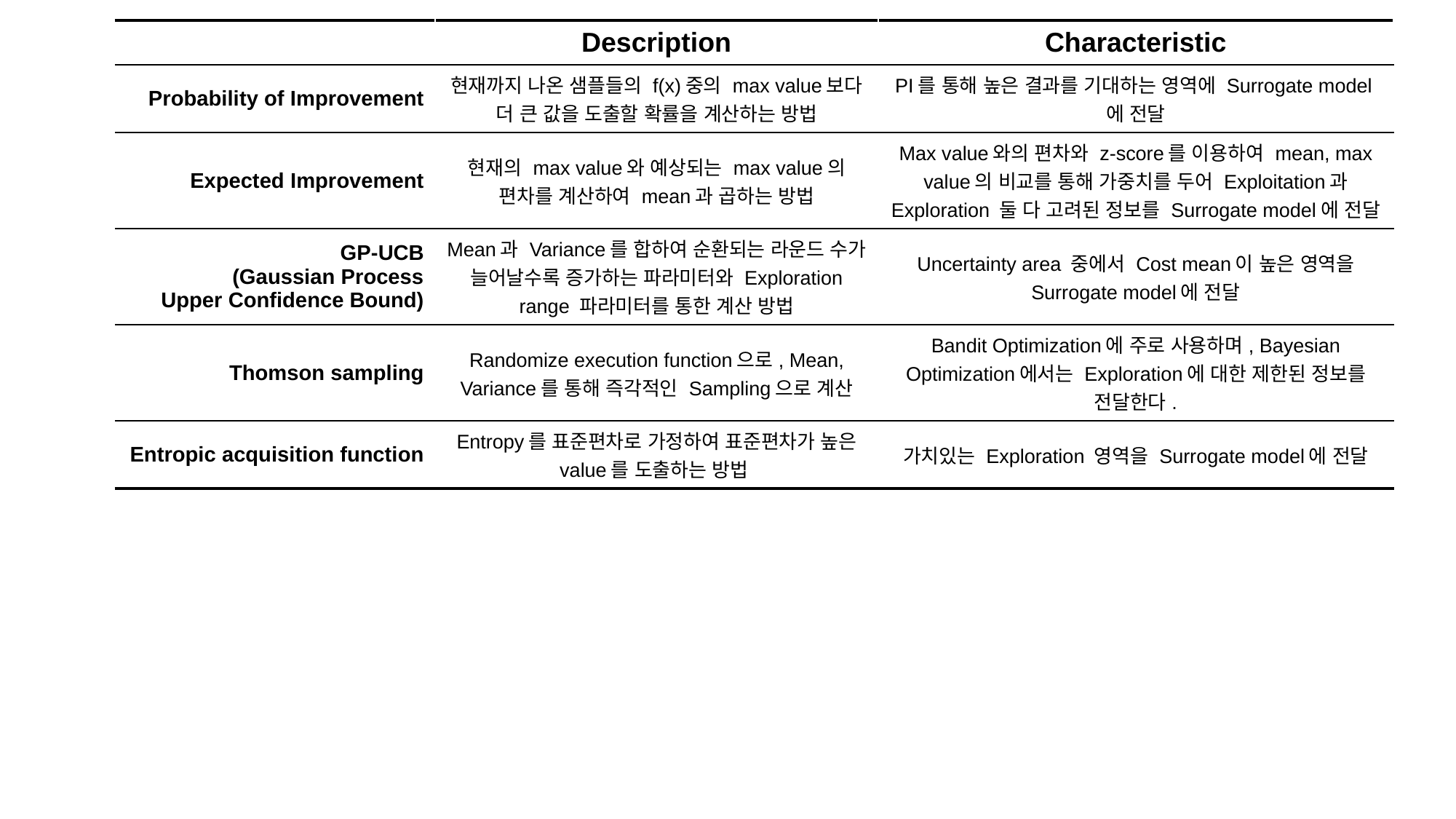

|  | Description | Characteristic |
| --- | --- | --- |
| Probability of Improvement | 현재까지 나온 샘플들의 f(x)중의 max value보다 더 큰 값을 도출할 확률을 계산하는 방법 | PI를 통해 높은 결과를 기대하는 영역에 Surrogate model에 전달 |
| Expected Improvement | 현재의 max value와 예상되는 max value의 편차를 계산하여 mean과 곱하는 방법 | Max value와의 편차와 z-score를 이용하여 mean, max value의 비교를 통해 가중치를 두어 Exploitation과 Exploration 둘 다 고려된 정보를 Surrogate model에 전달 |
| GP-UCB (Gaussian Process Upper Confidence Bound) | Mean과 Variance를 합하여 순환되는 라운드 수가 늘어날수록 증가하는 파라미터와 Exploration range 파라미터를 통한 계산 방법 | Uncertainty area 중에서 Cost mean이 높은 영역을 Surrogate model에 전달 |
| Thomson sampling | Randomize execution function으로, Mean, Variance를 통해 즉각적인 Sampling으로 계산 | Bandit Optimization에 주로 사용하며, Bayesian Optimization에서는 Exploration에 대한 제한된 정보를 전달한다. |
| Entropic acquisition function | Entropy를 표준편차로 가정하여 표준편차가 높은 value를 도출하는 방법 | 가치있는 Exploration 영역을 Surrogate model에 전달 |